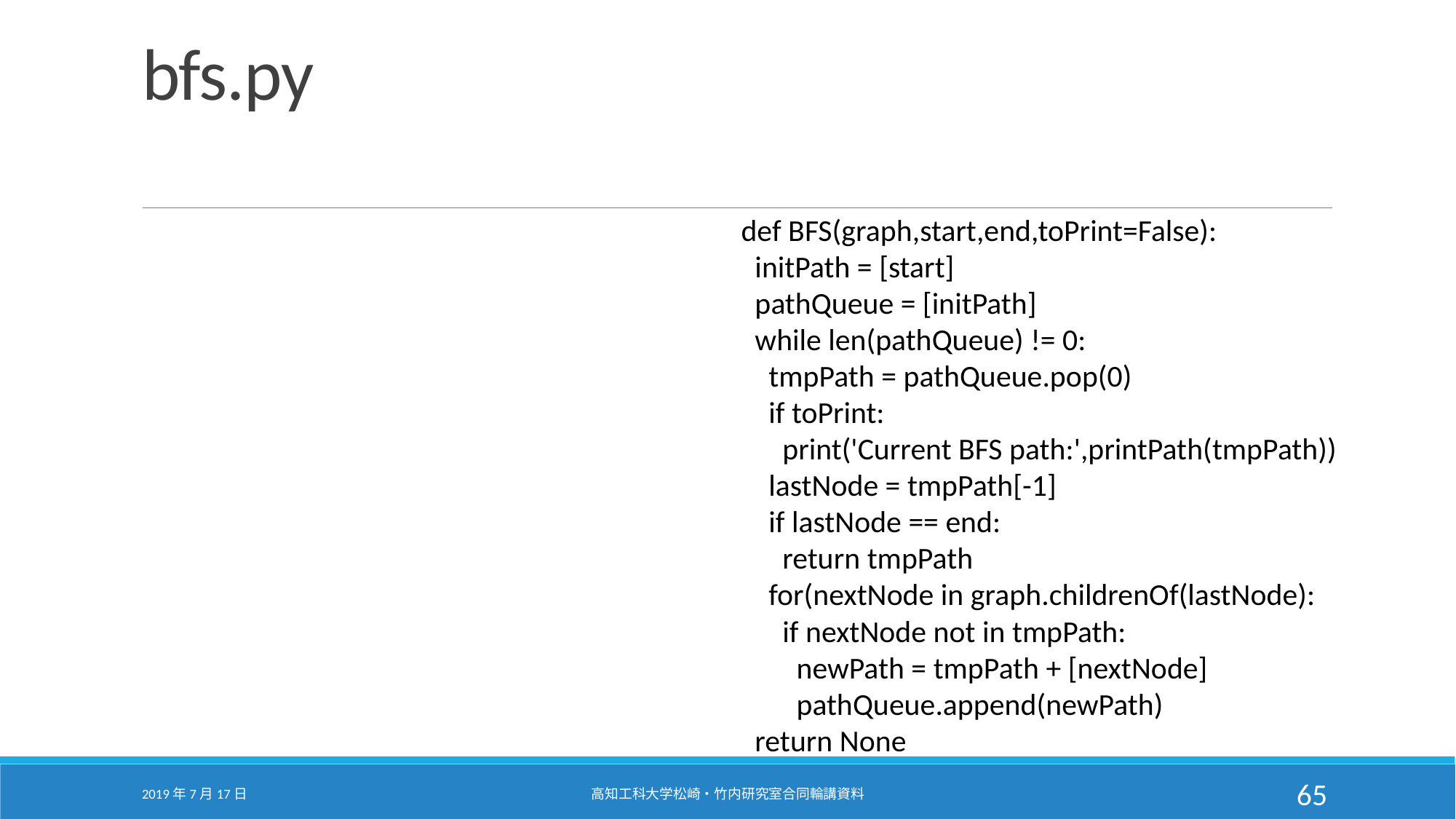

# bfs.py
def BFS(graph,start,end,toPrint=False):
  initPath = [start]
  pathQueue = [initPath]
  while len(pathQueue) != 0:
    tmpPath = pathQueue.pop(0)
    if toPrint:
      print('Current BFS path:',printPath(tmpPath))
    lastNode = tmpPath[-1]
    if lastNode == end:
      return tmpPath
    for(nextNode in graph.childrenOf(lastNode):
      if nextNode not in tmpPath:
        newPath = tmpPath + [nextNode]
        pathQueue.append(newPath)
  return None

2019年7月17日
高知工科大学松崎・竹内研究室合同輪講資料
65